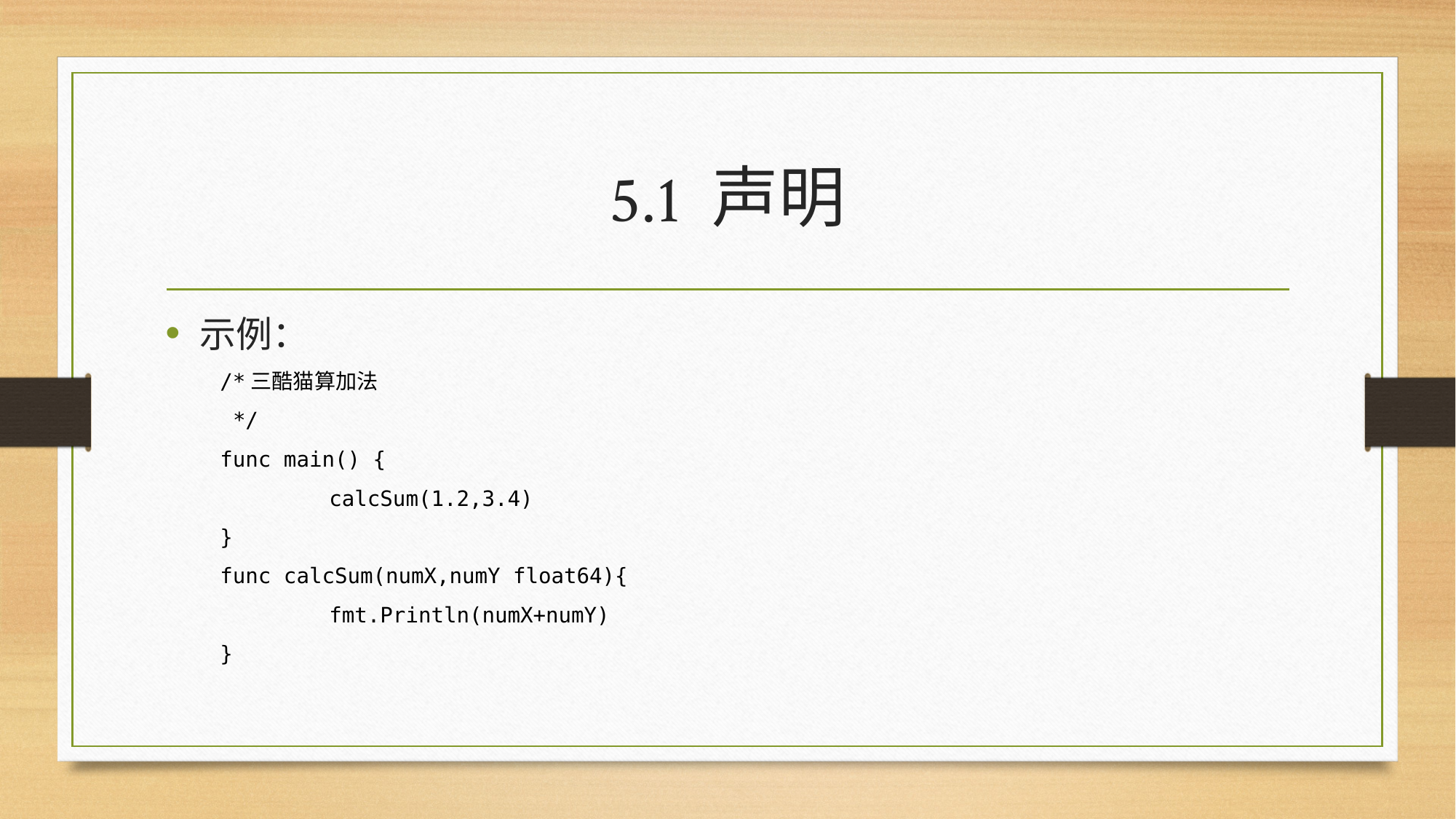

# 5.1 声明
示例：
/*三酷猫算加法
 */
func main() {
	calcSum(1.2,3.4)
}
func calcSum(numX,numY float64){
	fmt.Println(numX+numY)
}